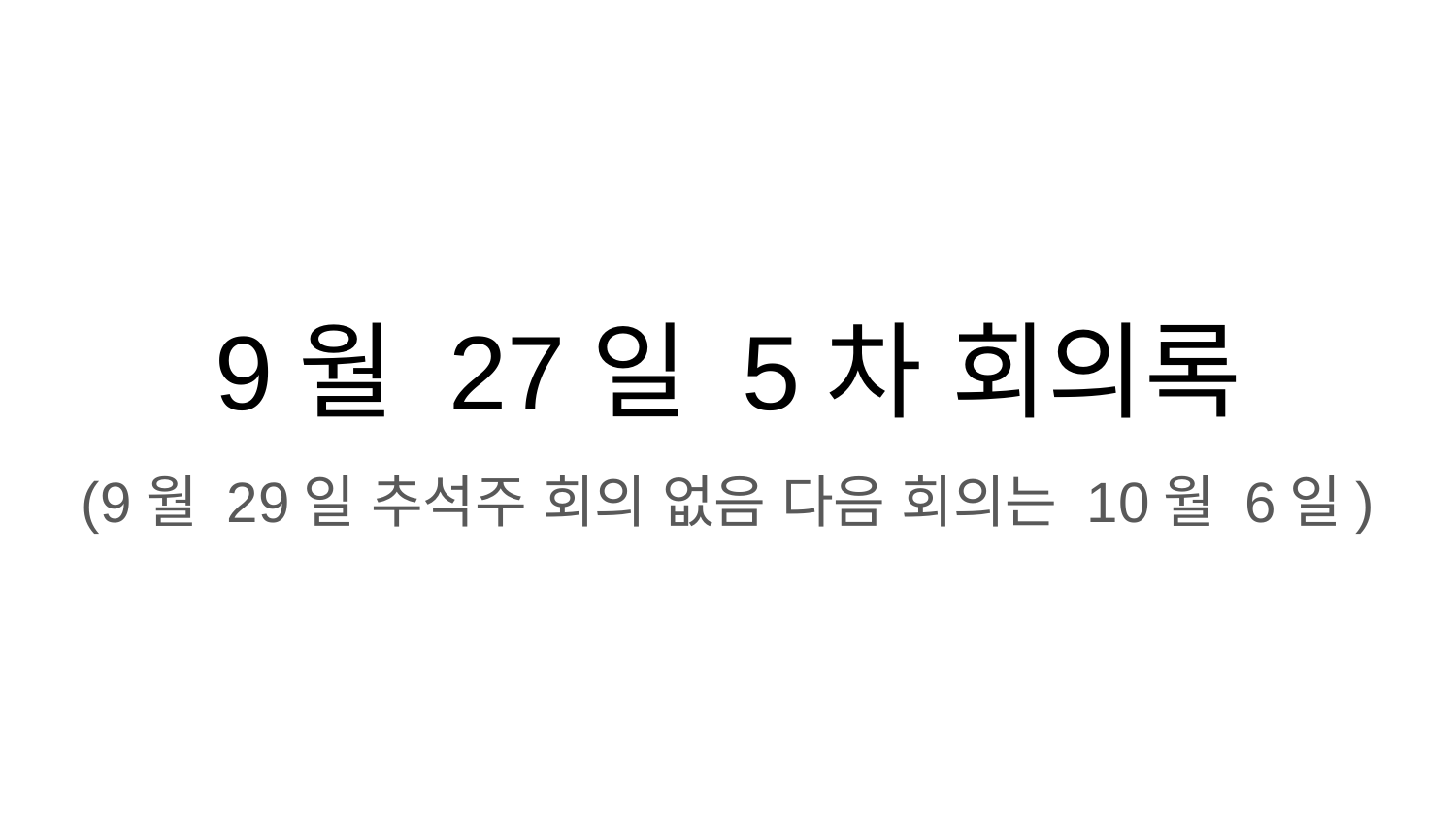

# 9월 27일 5차 회의록
(9월 29일 추석주 회의 없음 다음 회의는 10월 6일)